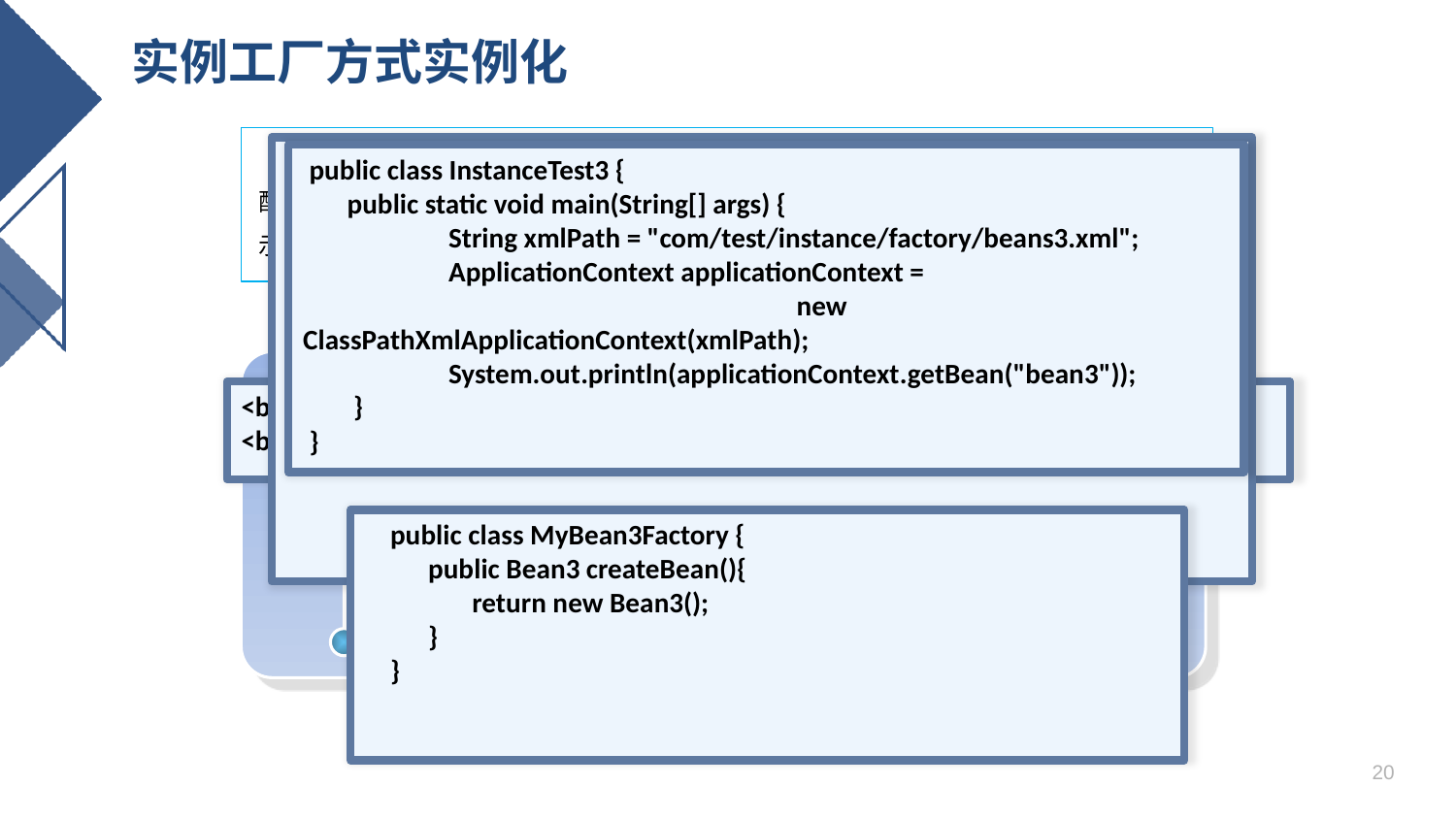

# 实例工厂方式实例化
         实例工厂是采用直接创建Bean实例的方式，在配置文件中，通过factory-bean属性配置一个实例工厂，然后使用factory-method属性确定使用工厂中的哪个方法。接下来演示实例工厂实例化的使用：

 public class InstanceTest3 {
       public static void main(String[] args) {
	String xmlPath = "com/test/instance/factory/beans3.xml";
	ApplicationContext applicationContext =
 			         new ClassPathXmlApplicationContext(xmlPath);
 	System.out.println(applicationContext.getBean("bean3"));
        }
 }

创建名为Bean3的Java类；
<bean id="myBean3Factory" class="com.test.instance.factory.MyBean3Factory" />
<bean id="bean3" factory-bean="myBean3Factory" factory-method="createBean" />

创建一个Java工厂类，在类中使用非静态方法获取Bean3实例；

    public class MyBean3Factory {
          public Bean3 createBean(){
                 return new Bean3();
          }
    }
创建Spring配置文件beans3.xml，并配置工厂类Bean；

创建测试类，测试程序。
20